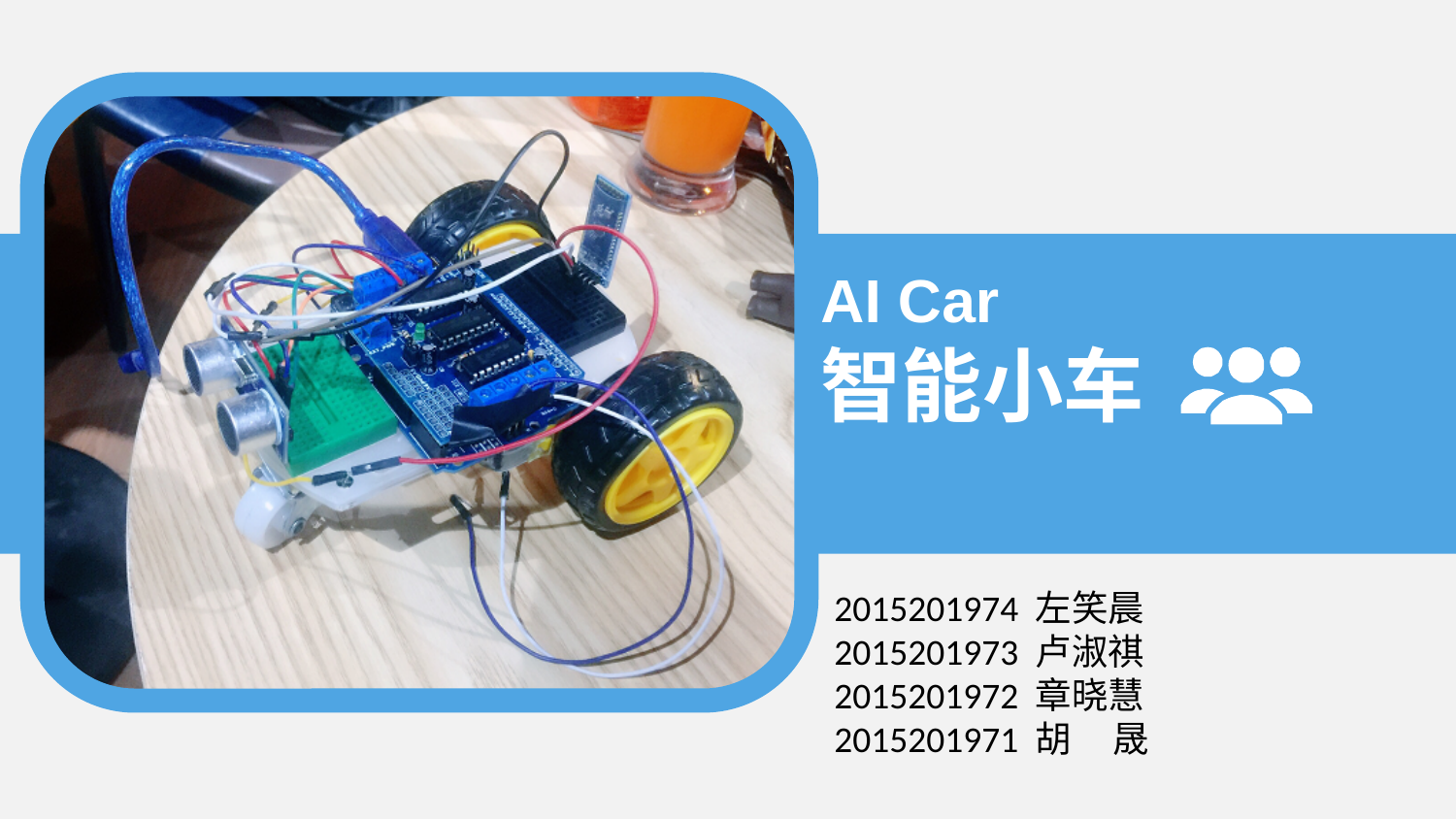

AI Car

智能小车

2015201974 左笑晨
2015201973 卢淑祺
2015201972 章晓慧
2015201971 胡     晟